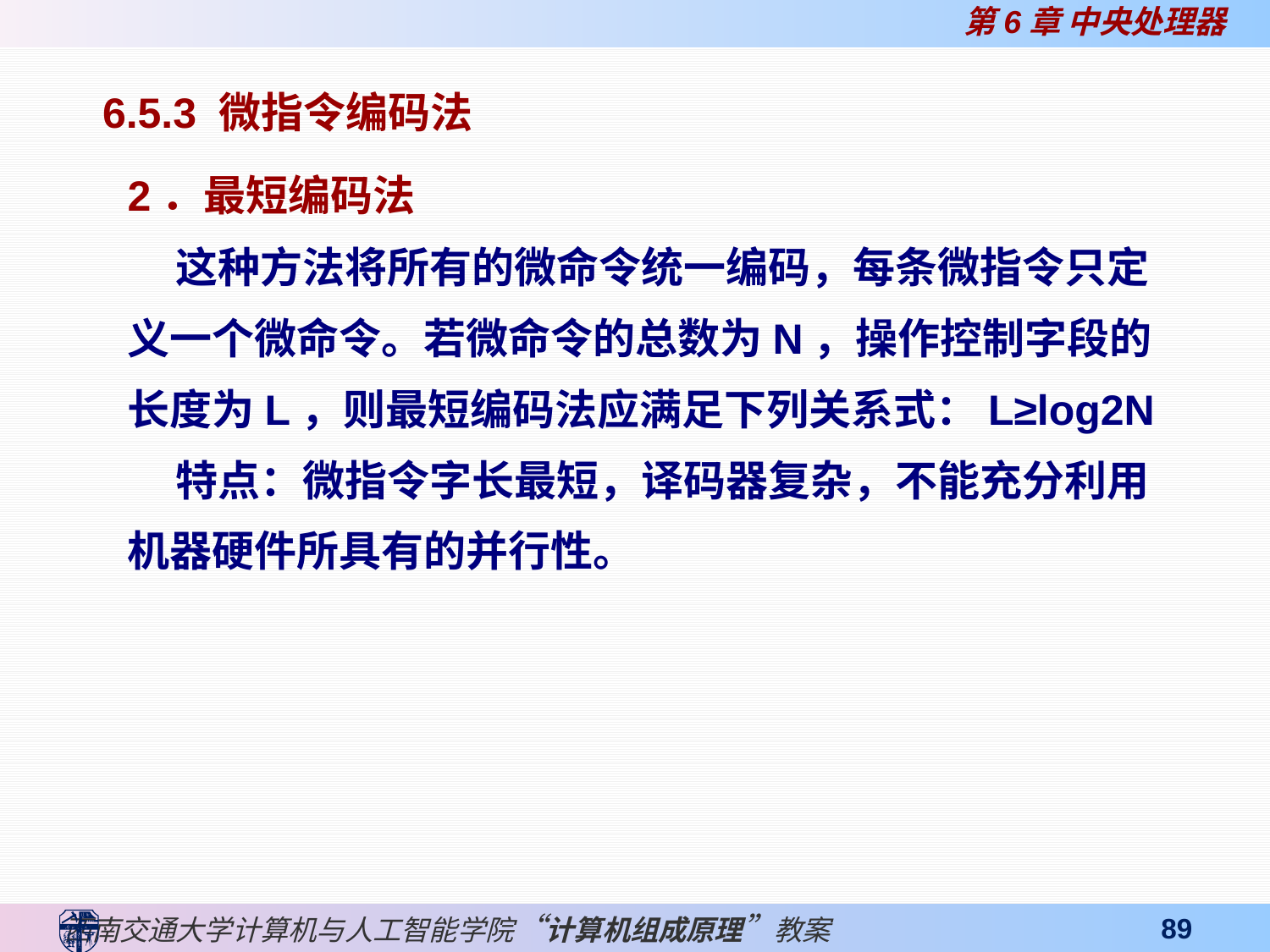

6.5.3 微指令编码法
2．最短编码法
    这种方法将所有的微命令统一编码，每条微指令只定义一个微命令。若微命令的总数为N，操作控制字段的长度为L，则最短编码法应满足下列关系式：L≥log2N
    特点：微指令字长最短，译码器复杂，不能充分利用机器硬件所具有的并行性。